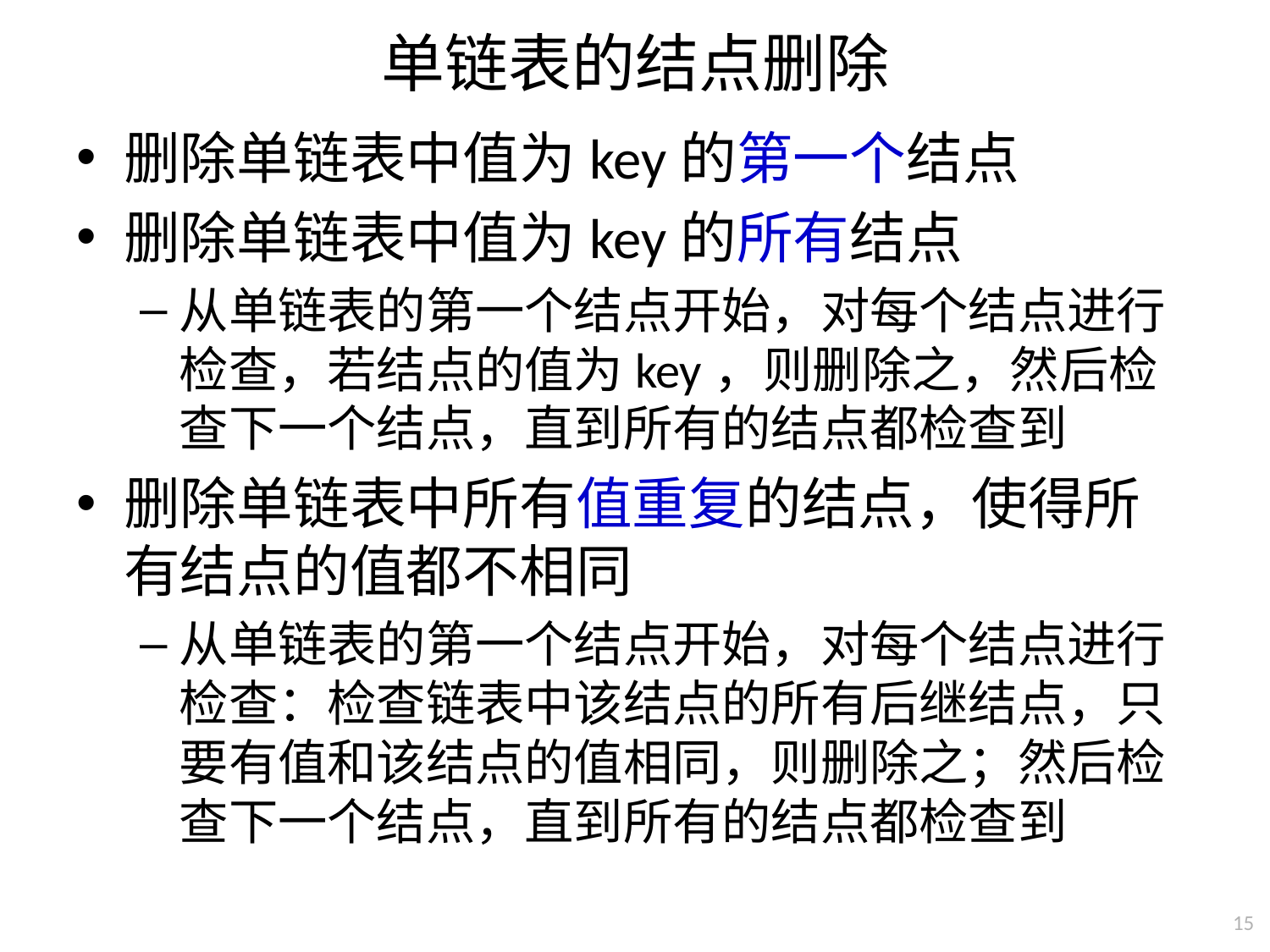

# 单链表的结点删除
删除单链表中值为key的第一个结点
删除单链表中值为key的所有结点
从单链表的第一个结点开始，对每个结点进行检查，若结点的值为key，则删除之，然后检查下一个结点，直到所有的结点都检查到
删除单链表中所有值重复的结点，使得所有结点的值都不相同
从单链表的第一个结点开始，对每个结点进行检查：检查链表中该结点的所有后继结点，只要有值和该结点的值相同，则删除之；然后检查下一个结点，直到所有的结点都检查到

15